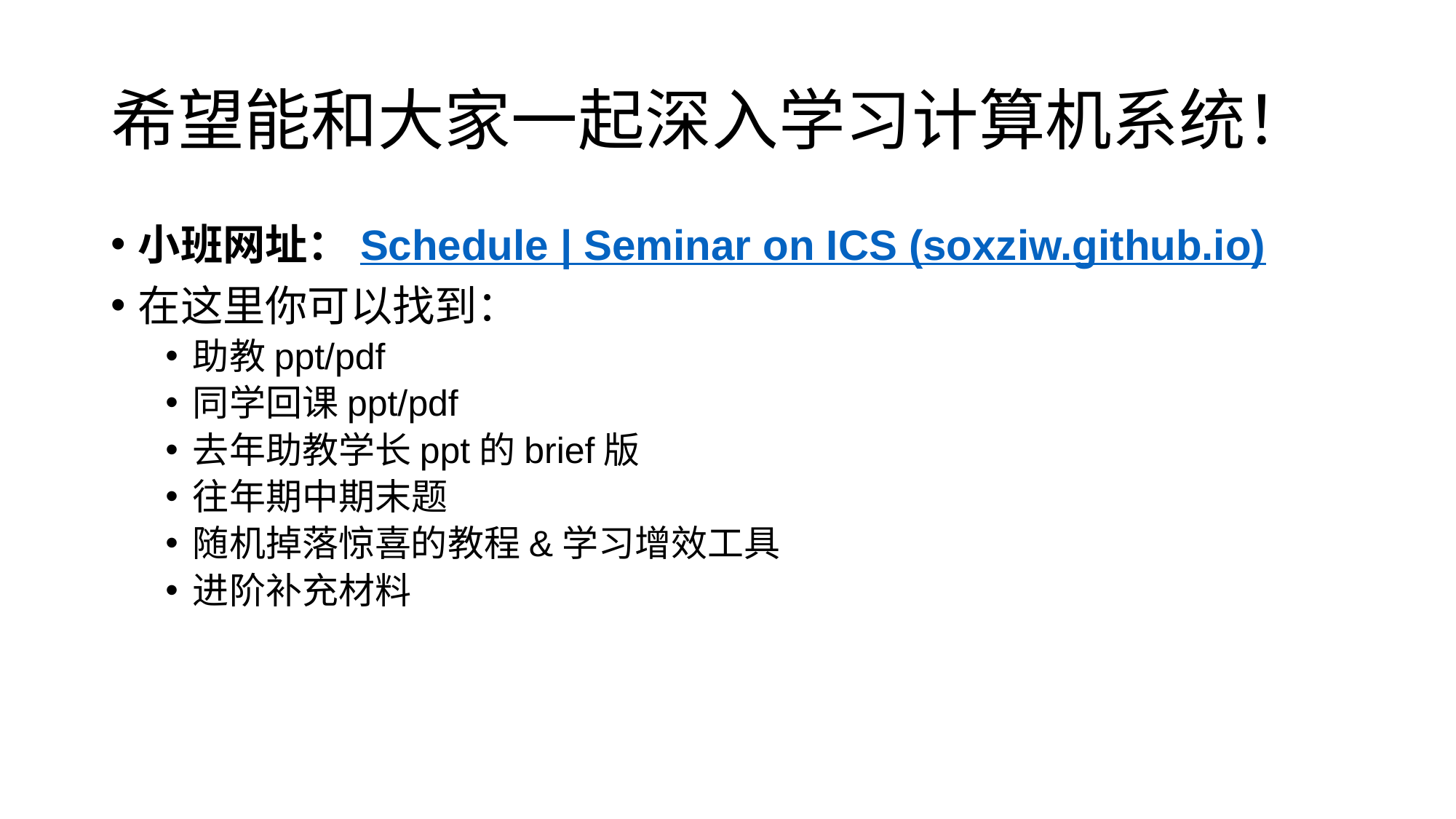

# 希望能和大家一起深入学习计算机系统！
小班网址：Schedule | Seminar on ICS (soxziw.github.io)
在这里你可以找到：
助教ppt/pdf
同学回课ppt/pdf
去年助教学长ppt的brief版
往年期中期末题
随机掉落惊喜的教程&学习增效工具
进阶补充材料